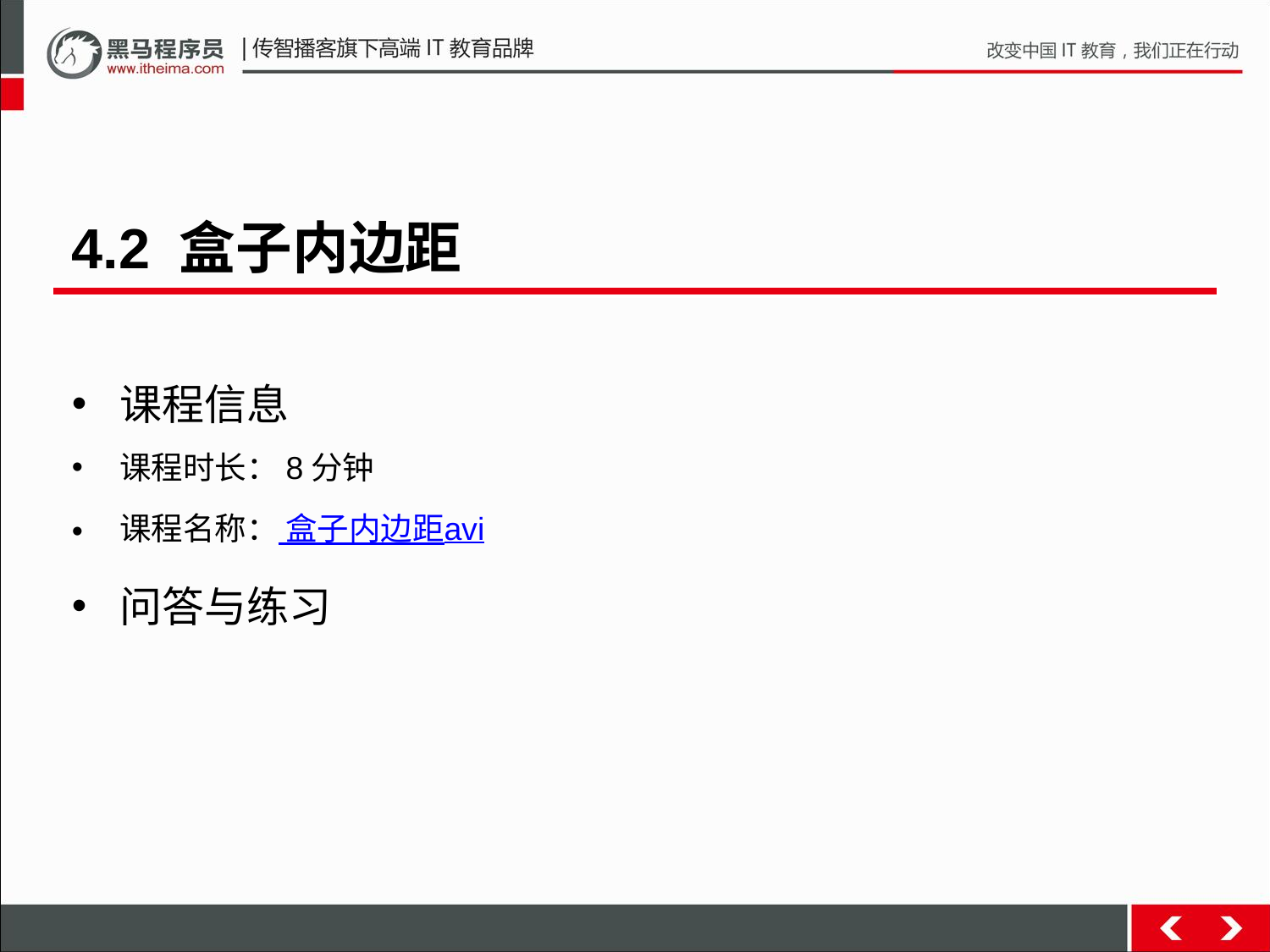

4.2 盒子内边距
课程信息
课程时长：8分钟
课程名称： 盒子内边距avi
问答与练习